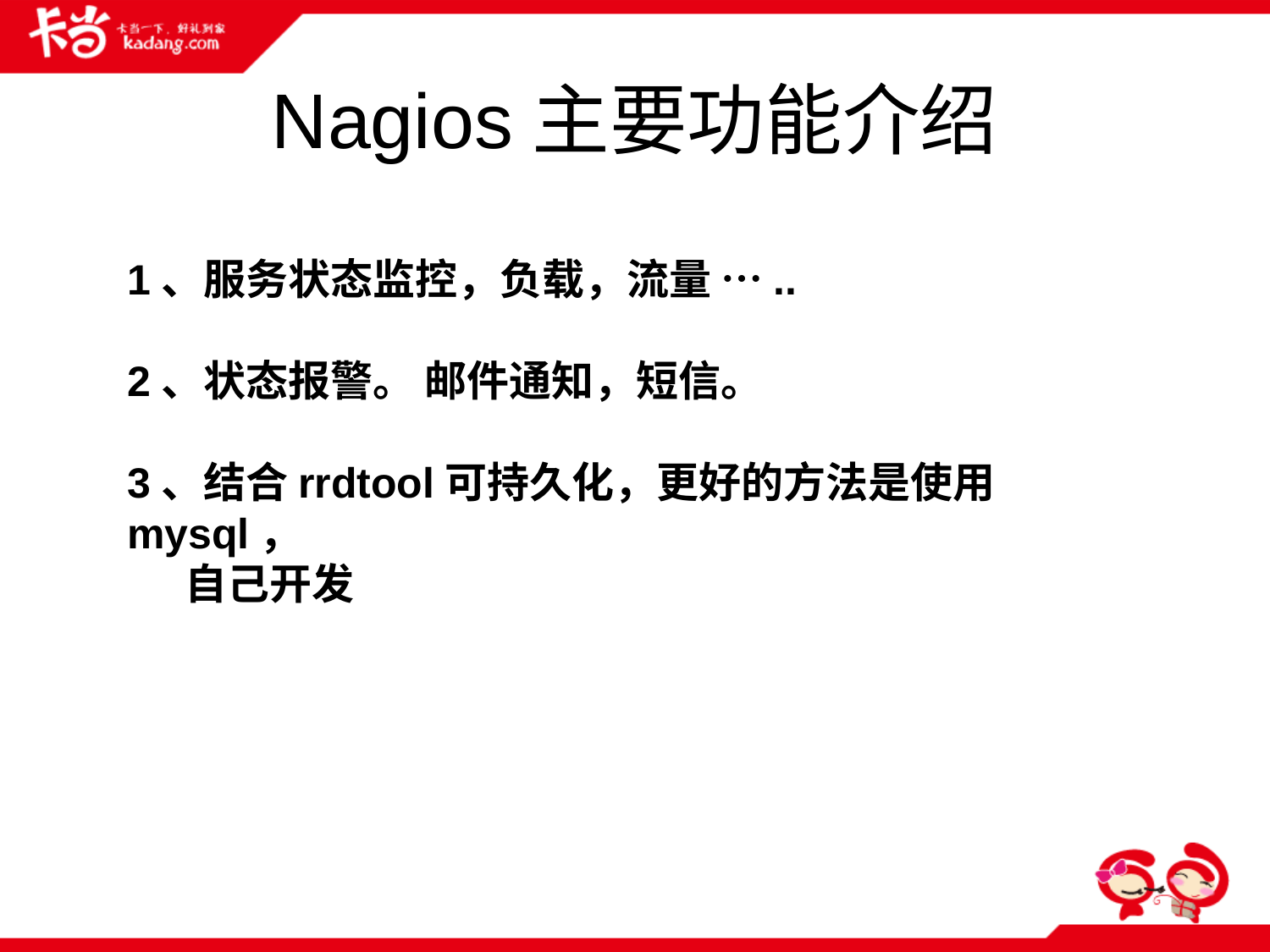

# Nagios主要功能介绍
1、服务状态监控，负载，流量 …..

2、状态报警。 邮件通知，短信。

3、结合rrdtool可持久化，更好的方法是使用mysql，
     自己开发